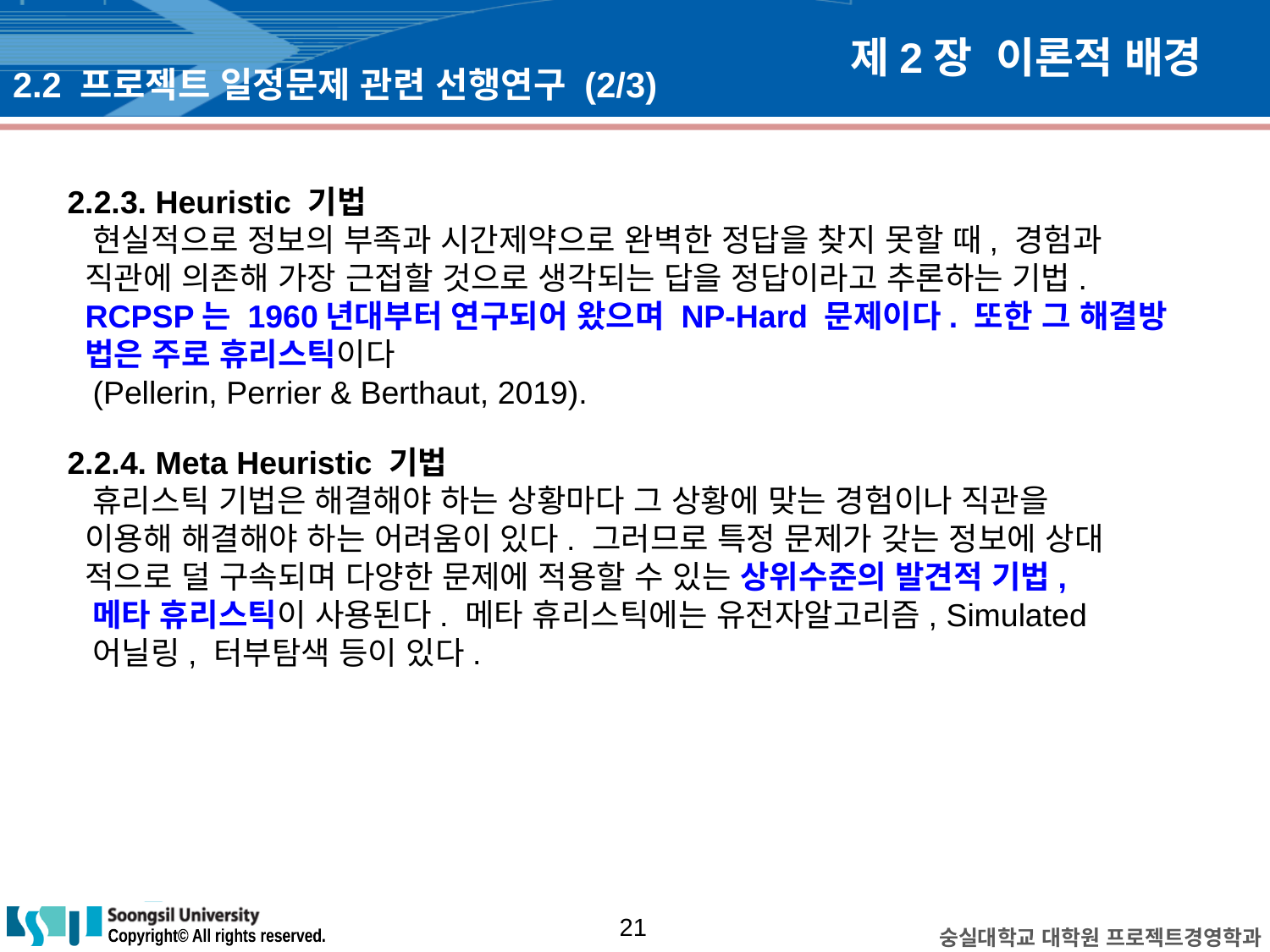

# 제2장  이론적 배경
2.2 프로젝트 일정문제 관련 선행연구 (2/3)
2.2.3. Heuristic 기법
  현실적으로 정보의 부족과 시간제약으로 완벽한 정답을 찾지 못할 때, 경험과
  직관에 의존해 가장 근접할 것으로 생각되는 답을 정답이라고 추론하는 기법.
  RCPSP는 1960년대부터 연구되어 왔으며 NP-Hard 문제이다. 또한 그 해결방
  법은 주로 휴리스틱이다
  (Pellerin, Perrier & Berthaut, 2019).
2.2.4. Meta Heuristic 기법
  휴리스틱 기법은 해결해야 하는 상황마다 그 상황에 맞는 경험이나 직관을
  이용해 해결해야 하는 어려움이 있다. 그러므로 특정 문제가 갖는 정보에 상대
  적으로 덜 구속되며 다양한 문제에 적용할 수 있는 상위수준의 발견적 기법,
  메타 휴리스틱이 사용된다. 메타 휴리스틱에는 유전자알고리즘, Simulated
  어닐링, 터부탐색 등이 있다.